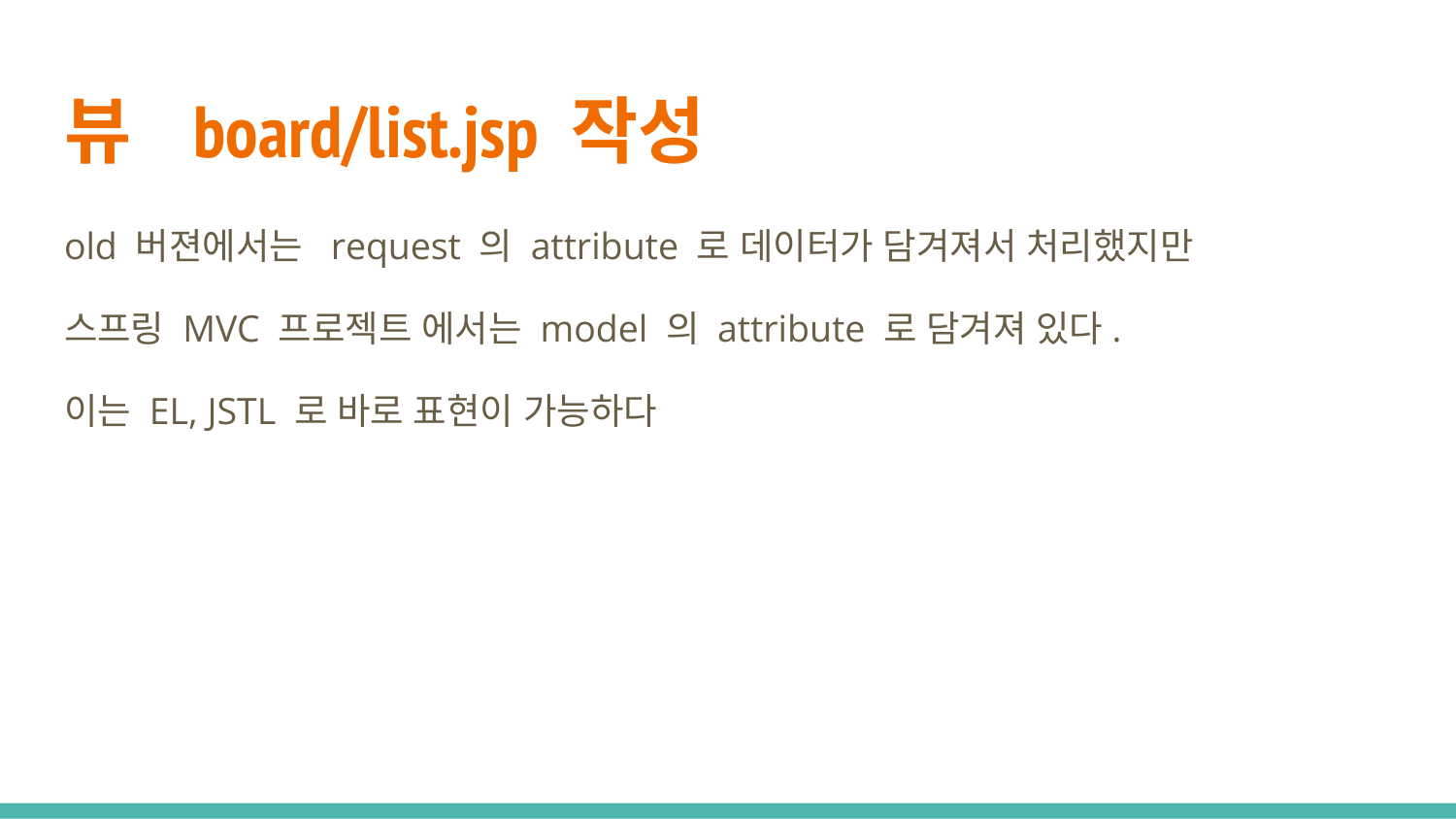

# 뷰   board/list.jsp 작성
old 버젼에서는  request 의 attribute 로 데이터가 담겨져서 처리했지만
스프링 MVC 프로젝트 에서는 model 의 attribute 로 담겨져 있다.
이는 EL, JSTL 로 바로 표현이 가능하다